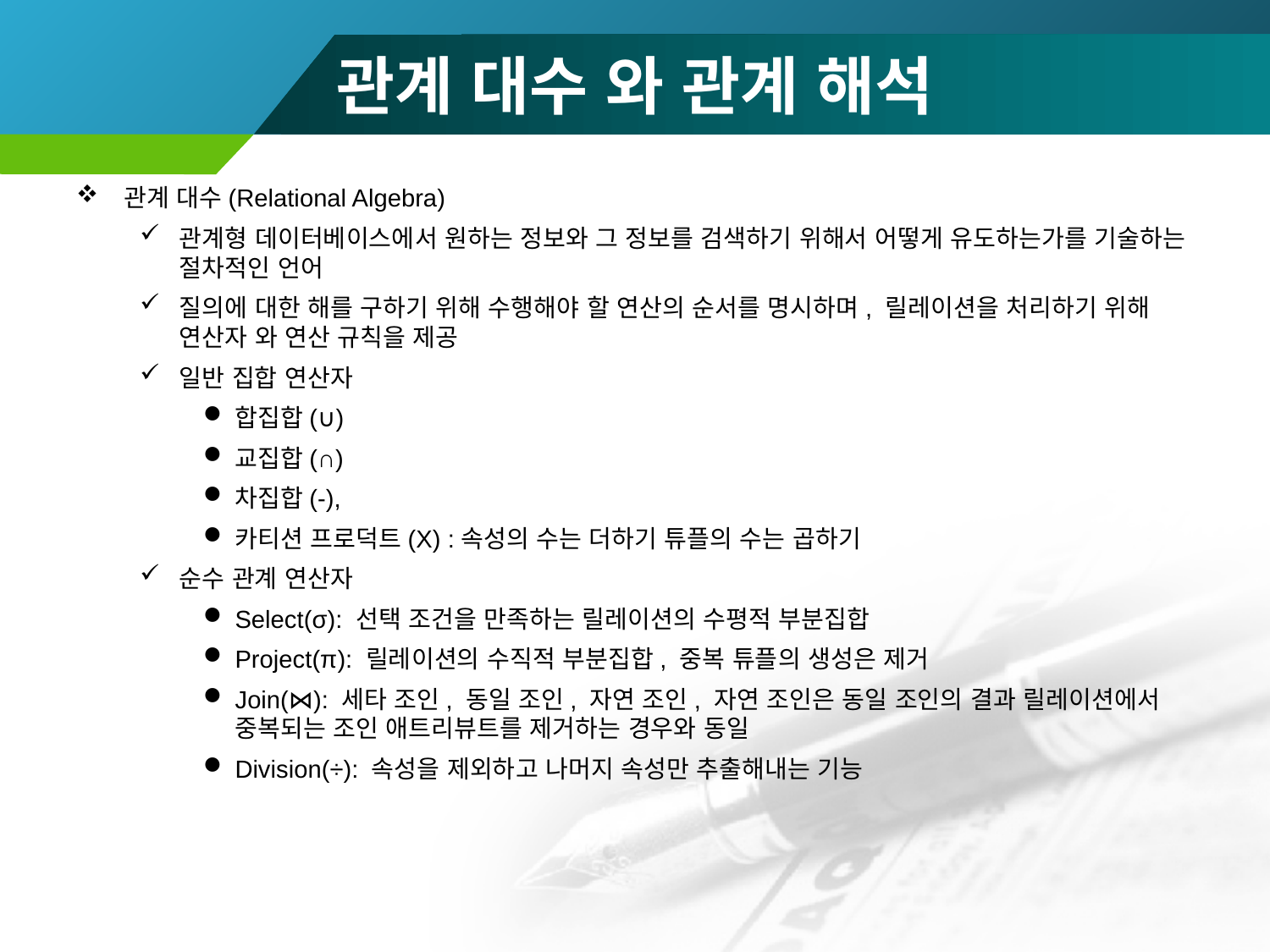

# 관계 대수 와 관계 해석
관계 대수(Relational Algebra)
관계형 데이터베이스에서 원하는 정보와 그 정보를 검색하기 위해서 어떻게 유도하는가를 기술하는 절차적인 언어
질의에 대한 해를 구하기 위해 수행해야 할 연산의 순서를 명시하며, 릴레이션을 처리하기 위해 연산자 와 연산 규칙을 제공
일반 집합 연산자
합집합(∪)
교집합(∩)
차집합(-),
카티션 프로덕트(X) :속성의 수는 더하기 튜플의 수는 곱하기
순수 관계 연산자
Select(σ): 선택 조건을 만족하는 릴레이션의 수평적 부분집합
Project(π): 릴레이션의 수직적 부분집합, 중복 튜플의 생성은 제거
Join(⋈): 세타 조인, 동일 조인, 자연 조인, 자연 조인은 동일 조인의 결과 릴레이션에서 중복되는 조인 애트리뷰트를 제거하는 경우와 동일
Division(÷): 속성을 제외하고 나머지 속성만 추출해내는 기능